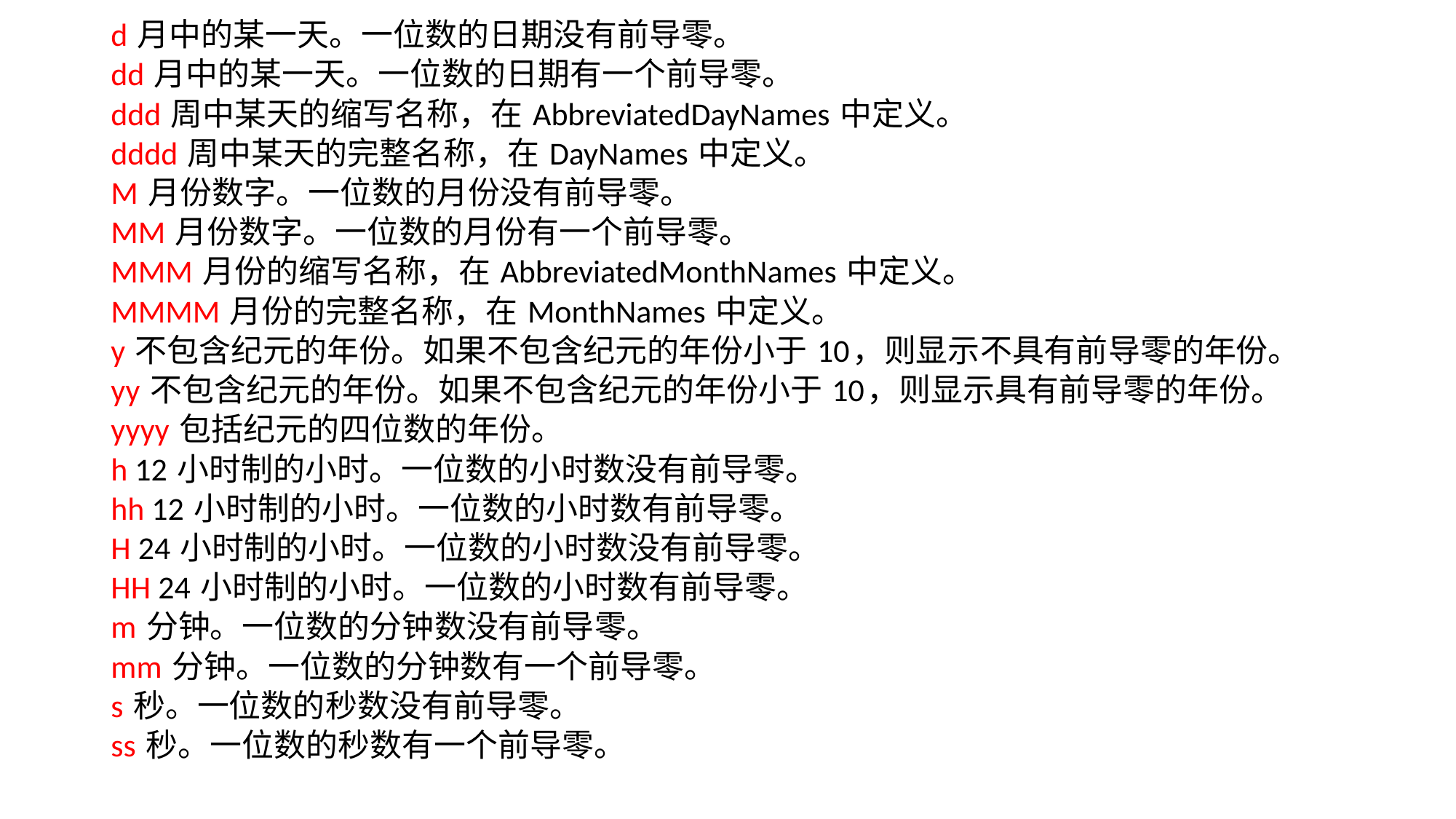

d 月中的某一天。一位数的日期没有前导零。
dd 月中的某一天。一位数的日期有一个前导零。
ddd 周中某天的缩写名称，在 AbbreviatedDayNames 中定义。
dddd 周中某天的完整名称，在 DayNames 中定义。
M 月份数字。一位数的月份没有前导零。
MM 月份数字。一位数的月份有一个前导零。
MMM 月份的缩写名称，在 AbbreviatedMonthNames 中定义。
MMMM 月份的完整名称，在 MonthNames 中定义。
y 不包含纪元的年份。如果不包含纪元的年份小于 10，则显示不具有前导零的年份。
yy 不包含纪元的年份。如果不包含纪元的年份小于 10，则显示具有前导零的年份。
yyyy 包括纪元的四位数的年份。
h 12 小时制的小时。一位数的小时数没有前导零。
hh 12 小时制的小时。一位数的小时数有前导零。
H 24 小时制的小时。一位数的小时数没有前导零。
HH 24 小时制的小时。一位数的小时数有前导零。
m 分钟。一位数的分钟数没有前导零。
mm 分钟。一位数的分钟数有一个前导零。
s 秒。一位数的秒数没有前导零。
ss 秒。一位数的秒数有一个前导零。